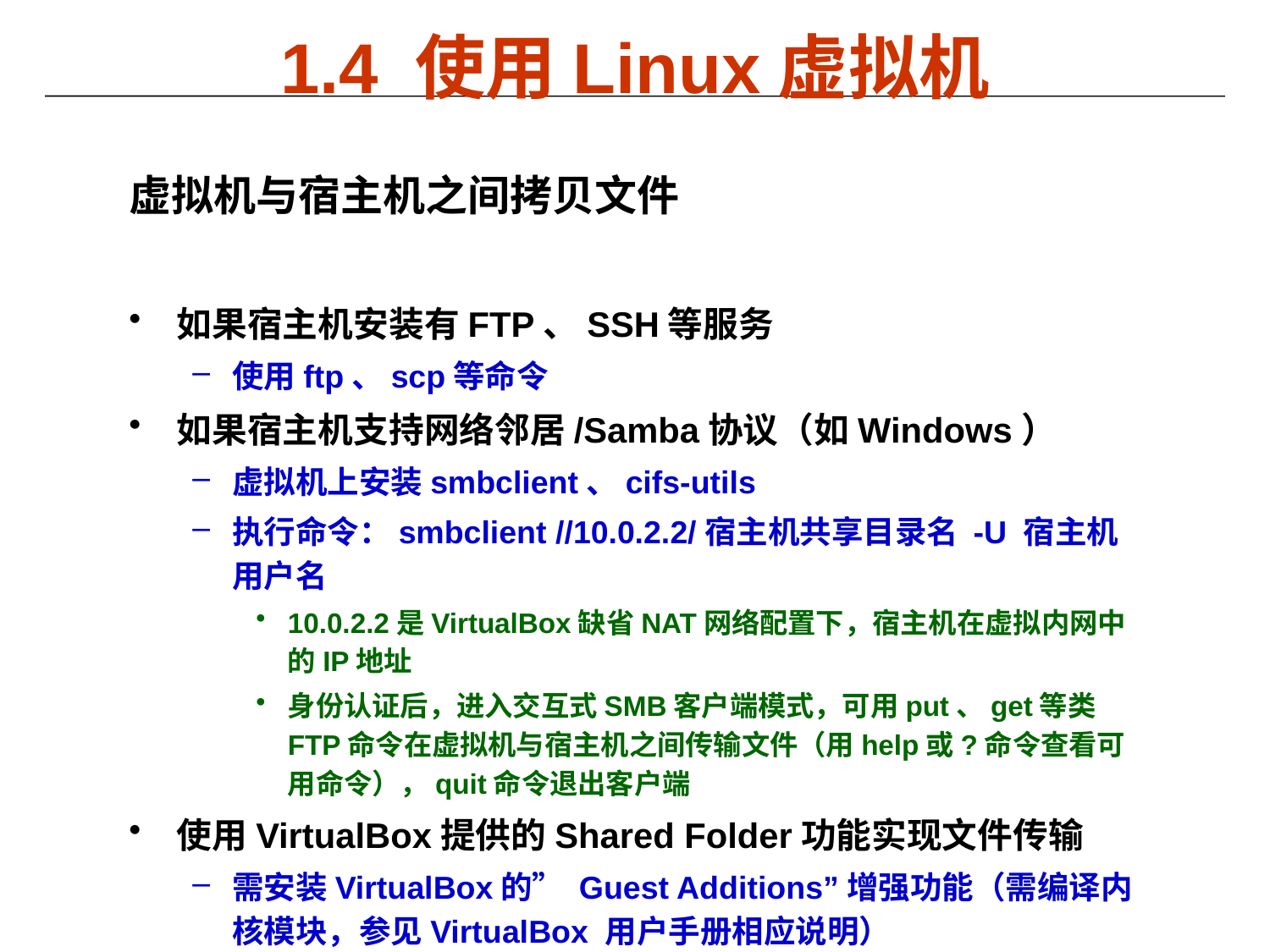

# 1.4 使用Linux虚拟机
虚拟机与宿主机之间拷贝文件

如果宿主机安装有FTP、SSH等服务
使用ftp、scp等命令
如果宿主机支持网络邻居/Samba协议（如Windows）
虚拟机上安装smbclient、cifs-utils
执行命令：smbclient //10.0.2.2/宿主机共享目录名 -U 宿主机用户名
10.0.2.2是VirtualBox缺省NAT网络配置下，宿主机在虚拟内网中的IP地址
身份认证后，进入交互式SMB客户端模式，可用put、get等类FTP命令在虚拟机与宿主机之间传输文件（用help或?命令查看可用命令），quit命令退出客户端
使用VirtualBox提供的Shared Folder功能实现文件传输
需安装VirtualBox的” Guest Additions”增强功能（需编译内核模块，参见VirtualBox 用户手册相应说明）